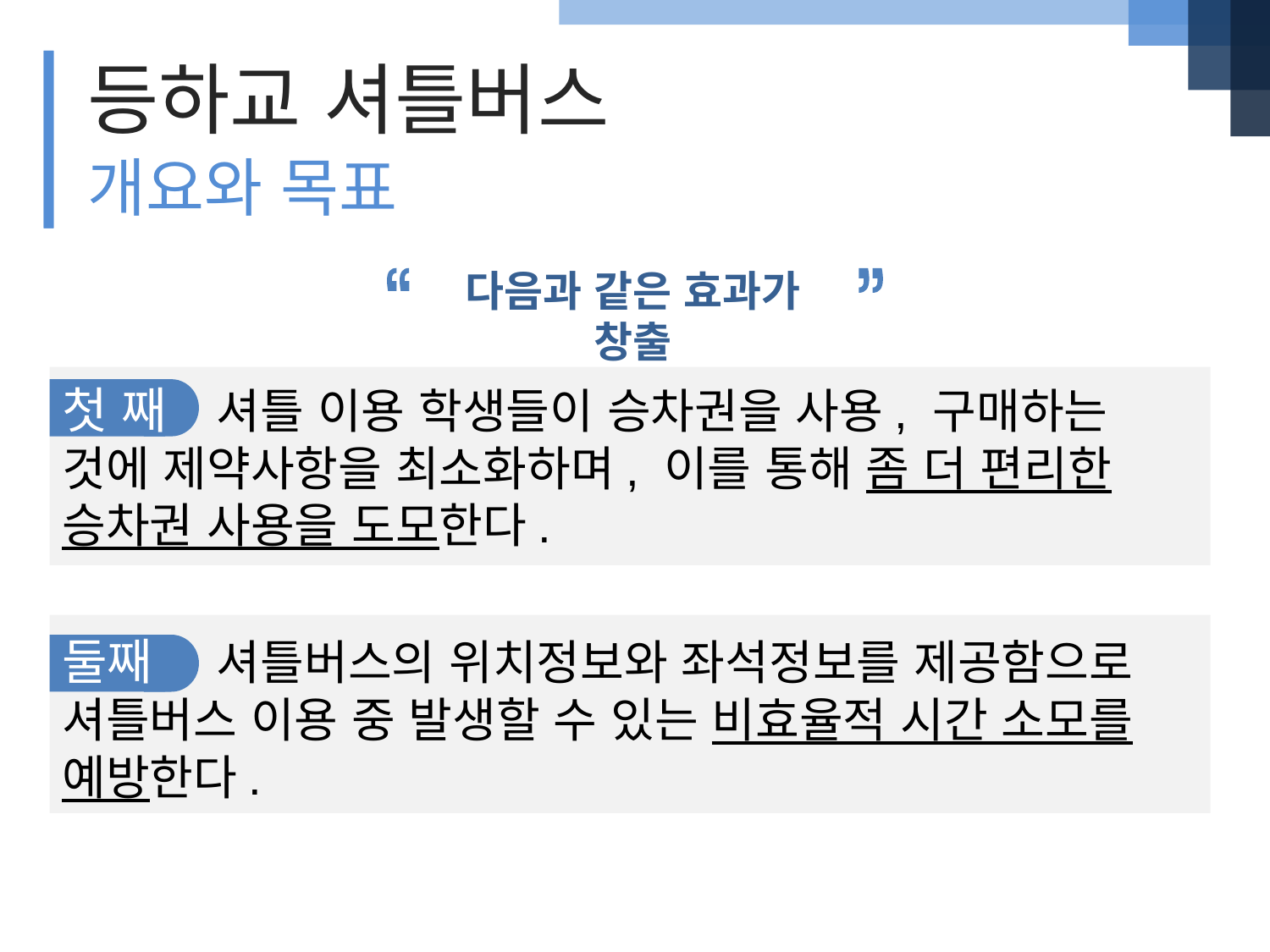

등하교 셔틀버스

개요와 목표
다음과 같은 효과가 창출

첫 째	  셔틀 이용 학생들이 승차권을 사용, 구매하는 것에 제약사항을 최소화하며, 이를 통해 좀 더 편리한 승차권 사용을 도모한다.

둘째	  셔틀버스의 위치정보와 좌석정보를 제공함으로 셔틀버스 이용 중 발생할 수 있는 비효율적 시간 소모를 예방한다.